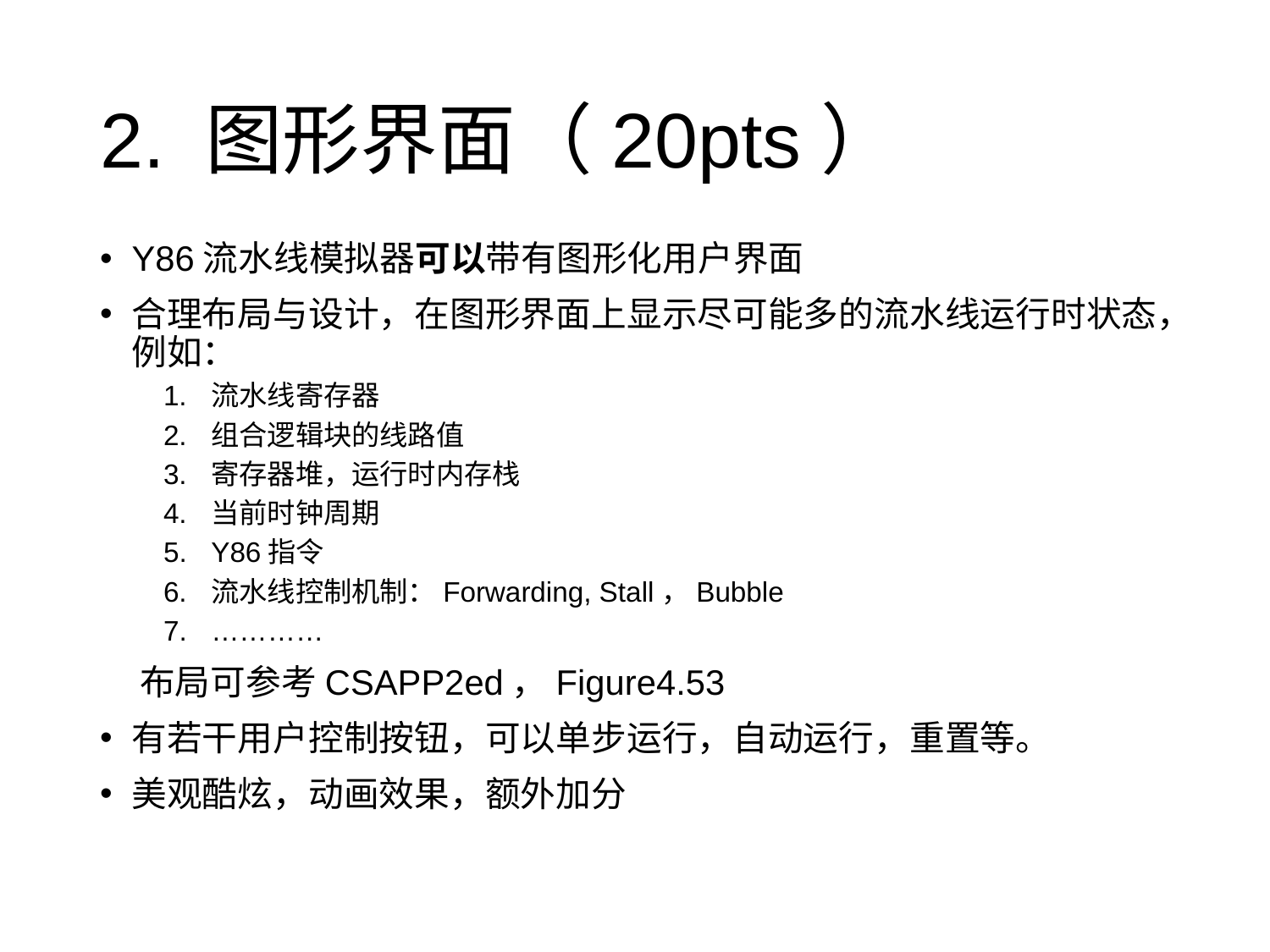

# 2. 图形界面（20pts）
Y86流水线模拟器可以带有图形化用户界面
合理布局与设计，在图形界面上显示尽可能多的流水线运行时状态，例如：
流水线寄存器
组合逻辑块的线路值
寄存器堆，运行时内存栈
当前时钟周期
Y86指令
流水线控制机制：Forwarding, Stall，Bubble
…………
    布局可参考CSAPP2ed，Figure4.53
有若干用户控制按钮，可以单步运行，自动运行，重置等。
美观酷炫，动画效果，额外加分